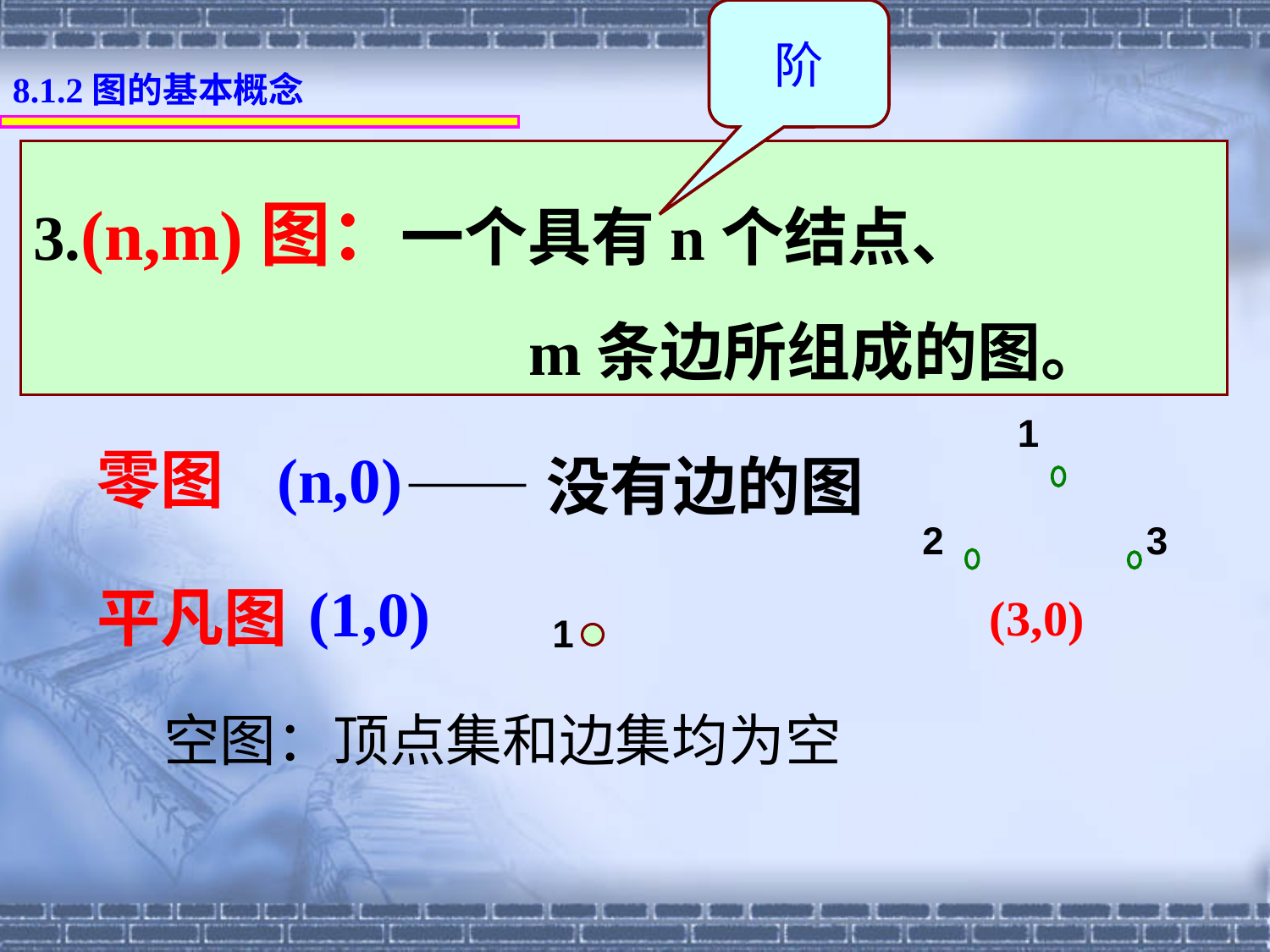

阶
8.1.2图的基本概念

3.(n,m)图：一个具有n个结点、
             m条边所组成的图。
1

2
3

零图
(n,0)
——没有边的图
(1,0)
平凡图
(3,0)
1

空图：顶点集和边集均为空